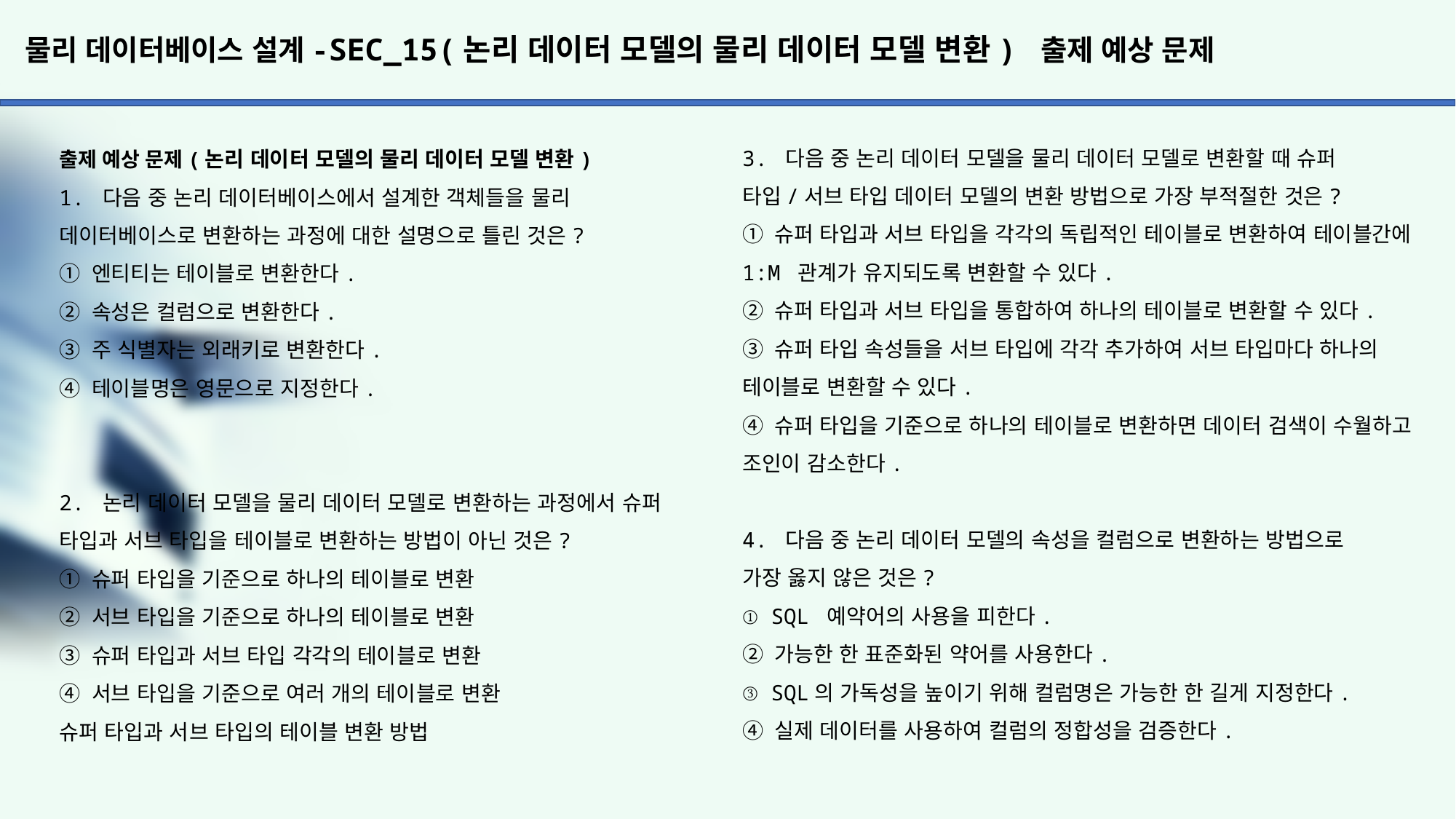

# 물리 데이터베이스 설계-SEC_15(논리 데이터 모델의 물리 데이터 모델 변환) 출제 예상 문제
3. 다음 중 논리 데이터 모델을 물리 데이터 모델로 변환할 때 슈퍼
타입/서브 타입 데이터 모델의 변환 방법으로 가장 부적절한 것은?
① 슈퍼 타입과 서브 타입을 각각의 독립적인 테이블로 변환하여 테이블간에 1:M 관계가 유지되도록 변환할 수 있다.
② 슈퍼 타입과 서브 타입을 통합하여 하나의 테이블로 변환할 수 있다.
③ 슈퍼 타입 속성들을 서브 타입에 각각 추가하여 서브 타입마다 하나의 테이블로 변환할 수 있다.
④ 슈퍼 타입을 기준으로 하나의 테이블로 변환하면 데이터 검색이 수월하고 조인이 감소한다.

4. 다음 중 논리 데이터 모델의 속성을 컬럼으로 변환하는 방법으로
가장 옳지 않은 것은?
① SQL 예약어의 사용을 피한다.
② 가능한 한 표준화된 약어를 사용한다.
③ SQL의 가독성을 높이기 위해 컬럼명은 가능한 한 길게 지정한다.
④ 실제 데이터를 사용하여 컬럼의 정합성을 검증한다.
출제 예상 문제(논리 데이터 모델의 물리 데이터 모델 변환)
1. 다음 중 논리 데이터베이스에서 설계한 객체들을 물리  데이터베이스로 변환하는 과정에 대한 설명으로 틀린 것은?
① 엔티티는 테이블로 변환한다.
② 속성은 컬럼으로 변환한다.
③ 주 식별자는 외래키로 변환한다.
④ 테이블명은 영문으로 지정한다.

2. 논리 데이터 모델을 물리 데이터 모델로 변환하는 과정에서 슈퍼 타입과 서브 타입을 테이블로 변환하는 방법이 아닌 것은?
① 슈퍼 타입을 기준으로 하나의 테이블로 변환
② 서브 타입을 기준으로 하나의 테이블로 변환
③ 슈퍼 타입과 서브 타입 각각의 테이블로 변환
④ 서브 타입을 기준으로 여러 개의 테이블로 변환
슈퍼 타입과 서브 타입의 테이블 변환 방법